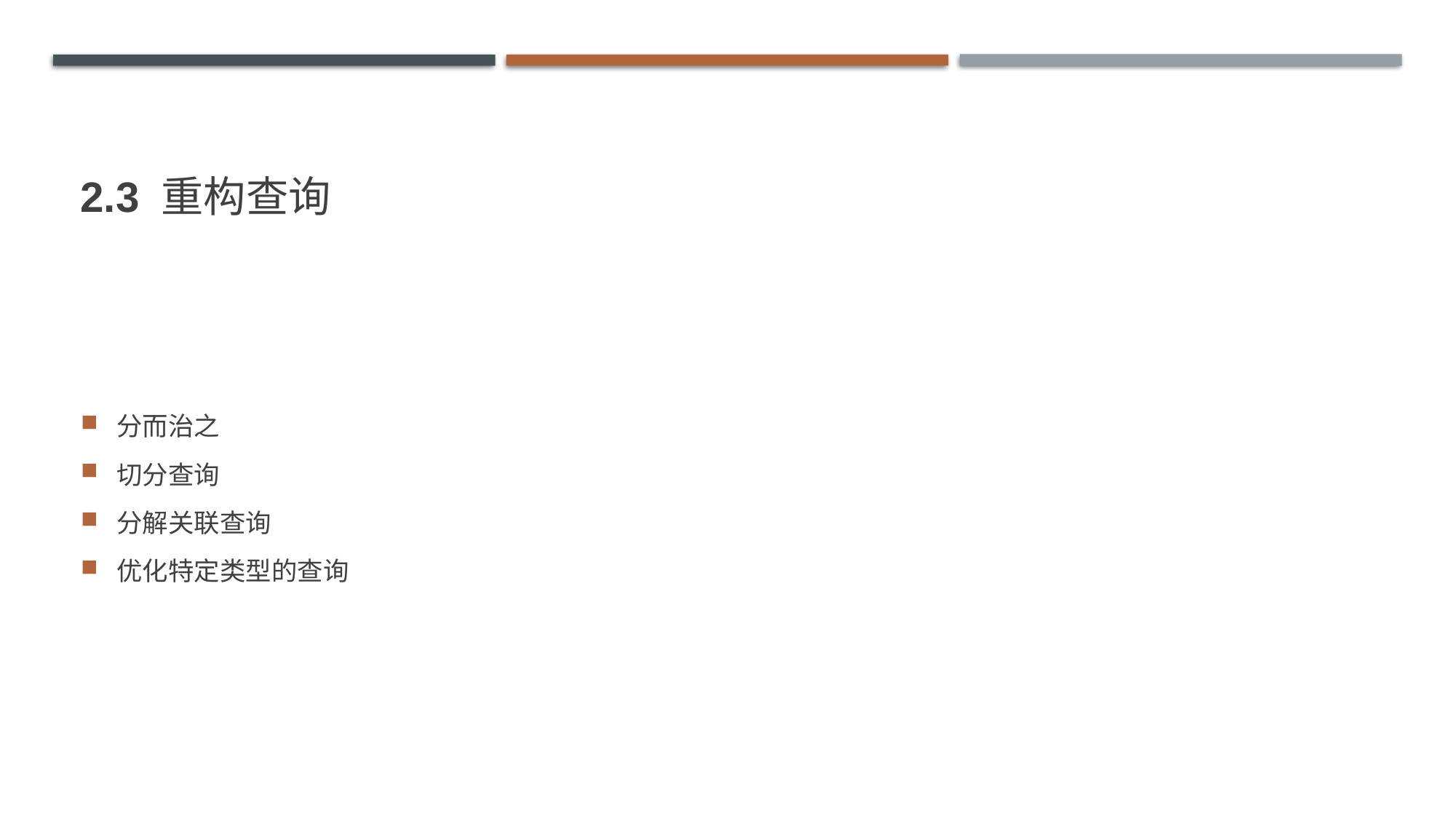

# 2.3 重构查询
分而治之
切分查询
分解关联查询
优化特定类型的查询